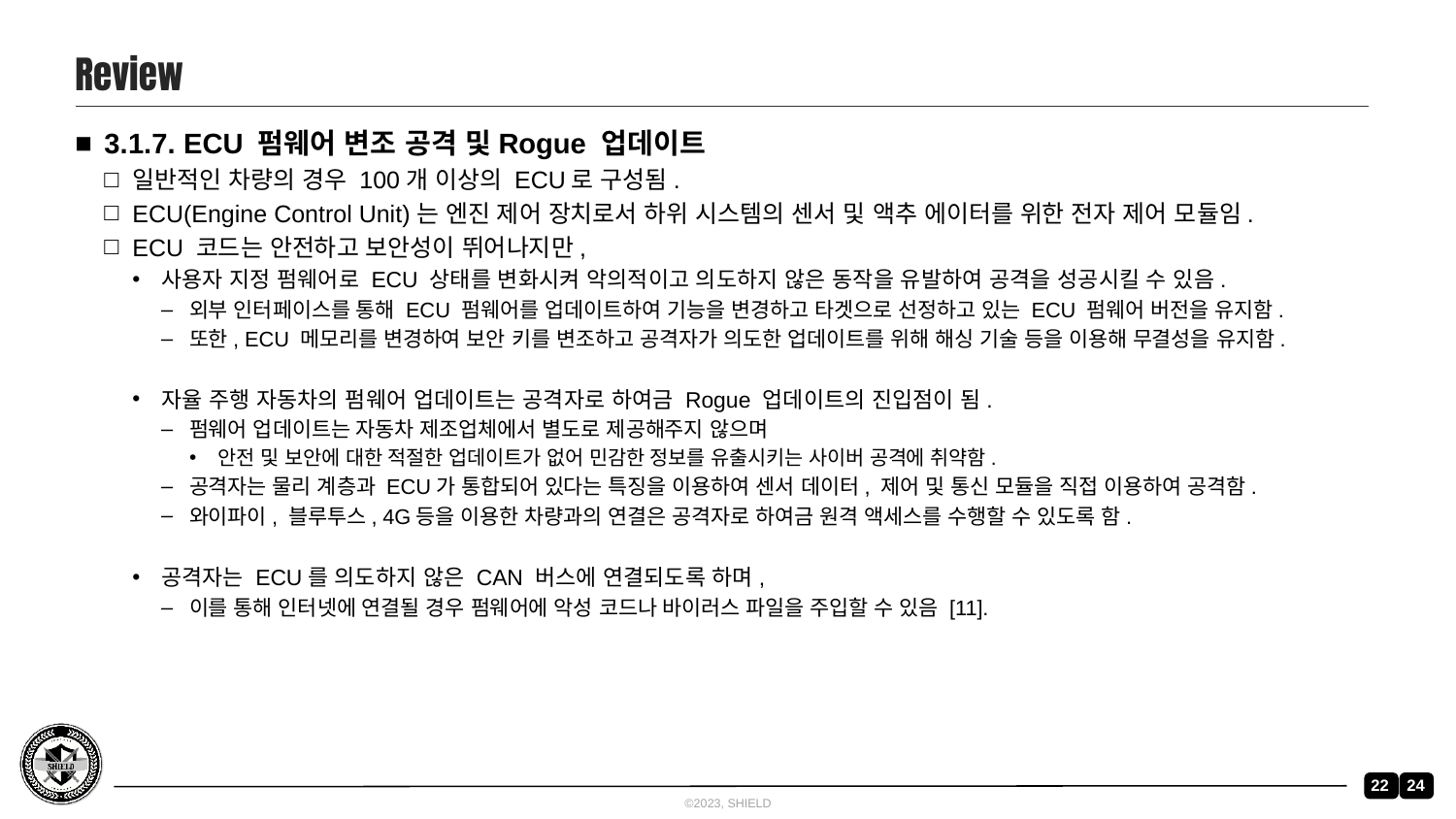

# Review
3.1.7. ECU 펌웨어 변조 공격 및Rogue 업데이트
일반적인 차량의 경우 100개 이상의 ECU로 구성됨.
ECU(Engine Control Unit)는 엔진 제어 장치로서 하위 시스템의 센서 및 액추 에이터를 위한 전자 제어 모듈임.
ECU 코드는 안전하고 보안성이 뛰어나지만,
사용자 지정 펌웨어로 ECU 상태를 변화시켜 악의적이고 의도하지 않은 동작을 유발하여 공격을 성공시킬 수 있음.
외부 인터페이스를 통해 ECU 펌웨어를 업데이트하여 기능을 변경하고 타겟으로 선정하고 있는 ECU 펌웨어 버전을 유지함.
또한, ECU 메모리를 변경하여 보안 키를 변조하고 공격자가 의도한 업데이트를 위해 해싱 기술 등을 이용해 무결성을 유지함.

자율 주행 자동차의 펌웨어 업데이트는 공격자로 하여금 Rogue 업데이트의 진입점이 됨.
펌웨어 업데이트는 자동차 제조업체에서 별도로 제공해주지 않으며
안전 및 보안에 대한 적절한 업데이트가 없어 민감한 정보를 유출시키는 사이버 공격에 취약함.
공격자는 물리 계층과 ECU가 통합되어 있다는 특징을 이용하여 센서 데이터, 제어 및 통신 모듈을 직접 이용하여 공격함.
와이파이, 블루투스, 4G등을 이용한 차량과의 연결은 공격자로 하여금 원격 액세스를 수행할 수 있도록 함.

공격자는 ECU를 의도하지 않은 CAN 버스에 연결되도록 하며,
이를 통해 인터넷에 연결될 경우 펌웨어에 악성 코드나 바이러스 파일을 주입할 수 있음 [11].